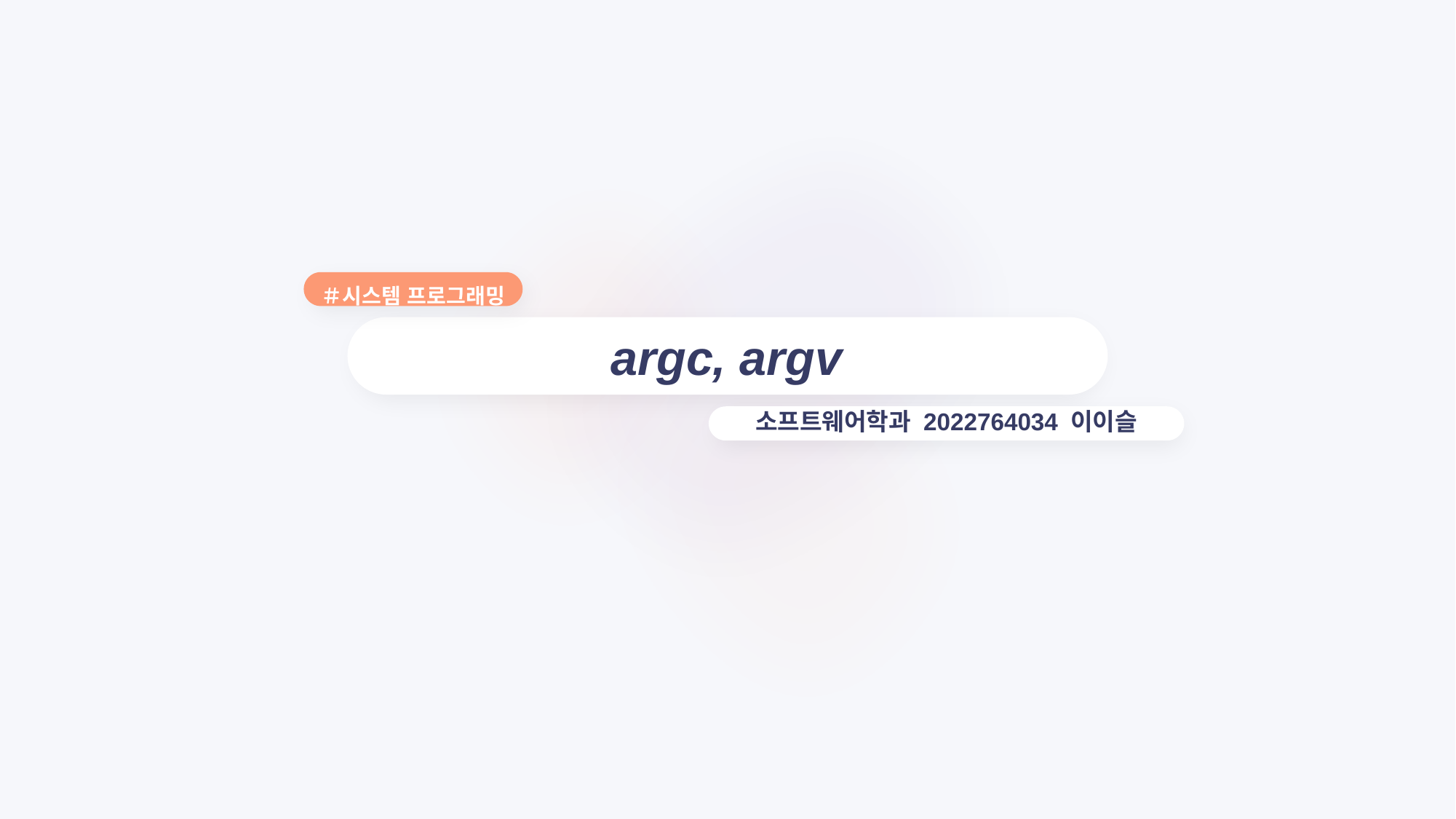

＃시스템 프로그래밍
argc, argv
소프트웨어학과 2022764034 이이슬